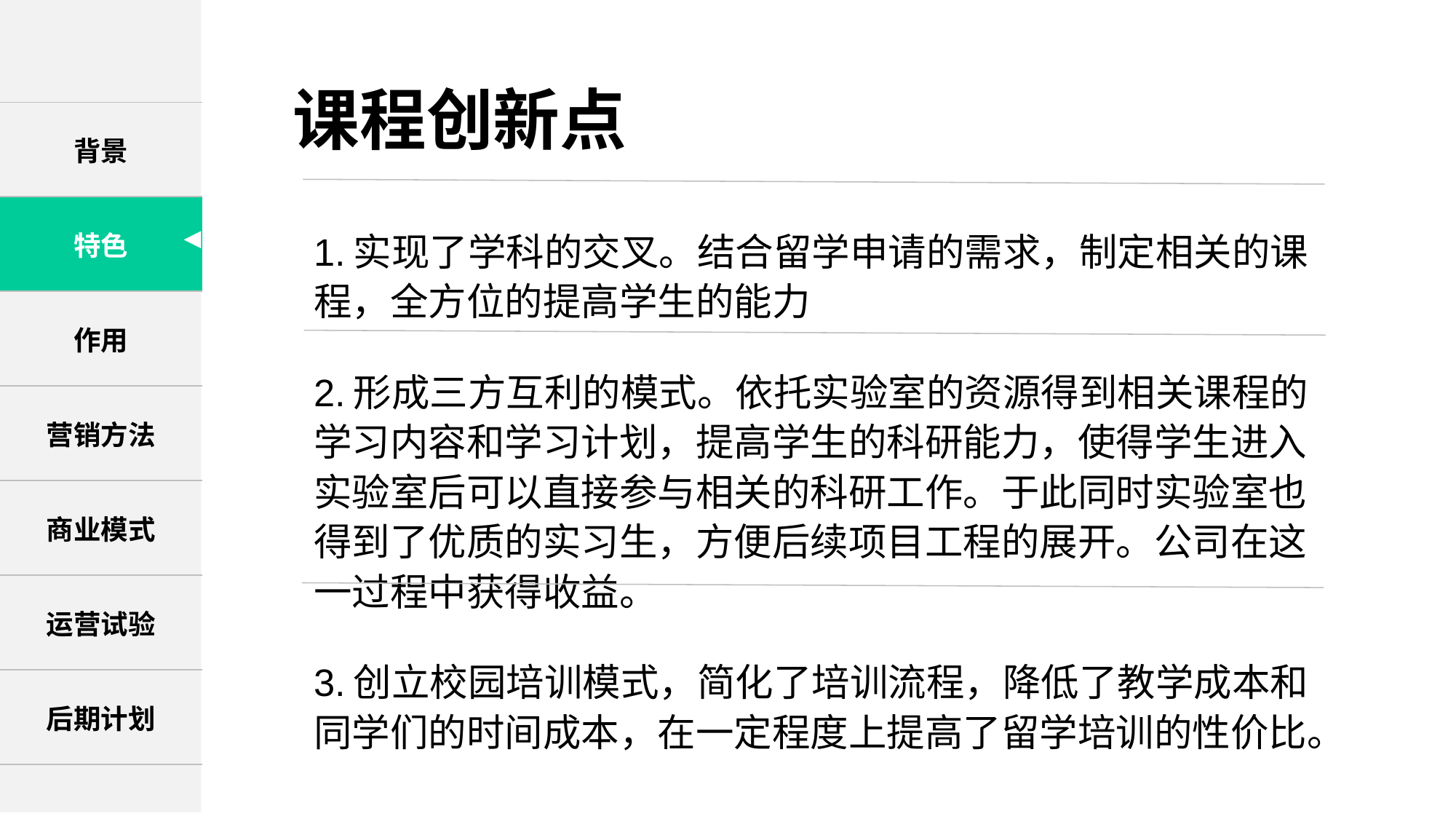

# 课程创新点
| 背景 |
| --- |
| 特色 |
| 作用 |
| 营销方法 |
| 商业模式 |
| 运营试验 |
| 后期计划 |

1.实现了学科的交叉。结合留学申请的需求，制定相关的课程，全方位的提高学生的能力

2.形成三方互利的模式。依托实验室的资源得到相关课程的学习内容和学习计划，提高学生的科研能力，使得学生进入实验室后可以直接参与相关的科研工作。于此同时实验室也得到了优质的实习生，方便后续项目工程的展开。公司在这一过程中获得收益。

3.创立校园培训模式，简化了培训流程，降低了教学成本和同学们的时间成本，在一定程度上提高了留学培训的性价比。